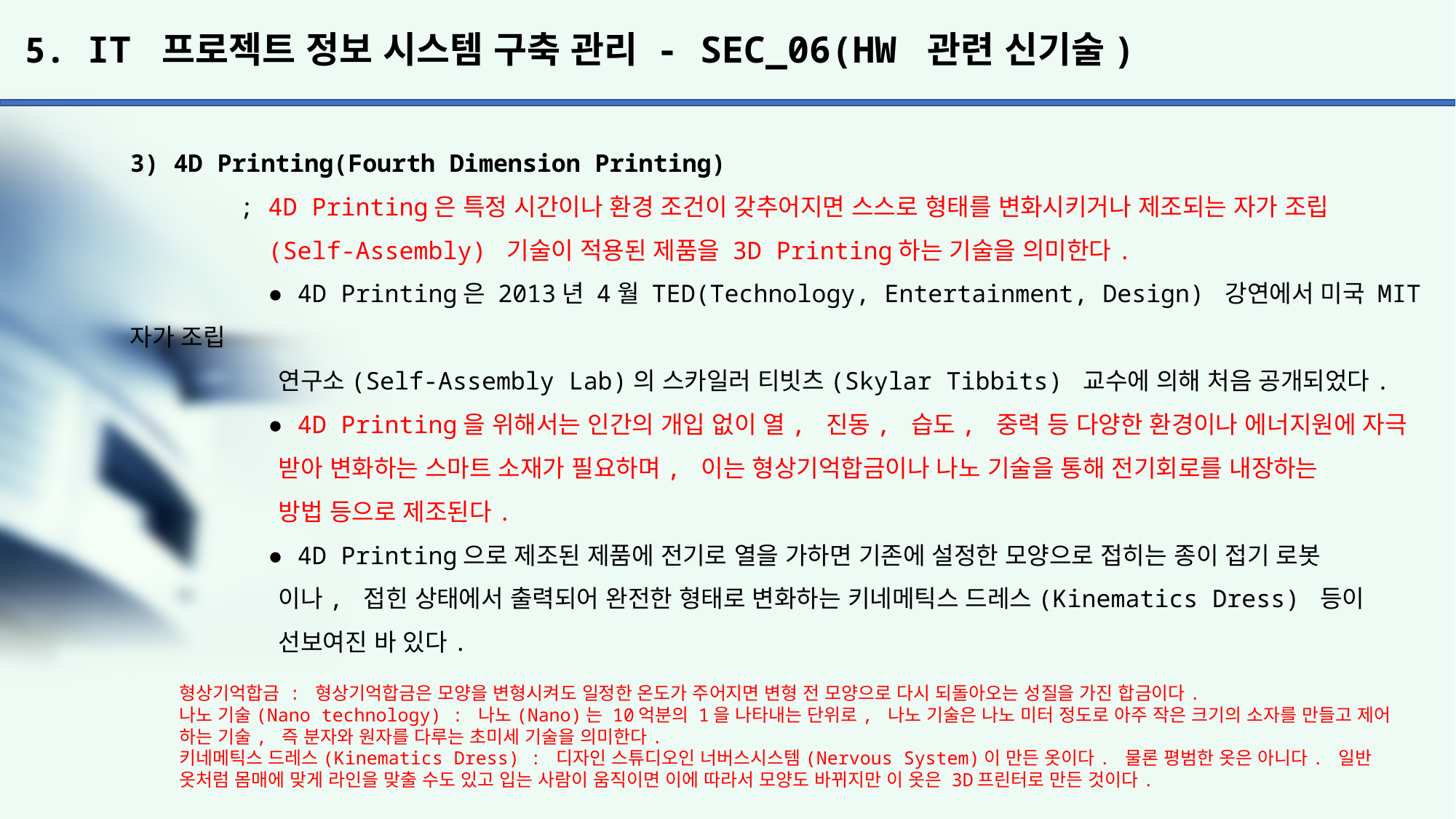

# 5. IT 프로젝트 정보 시스템 구축 관리 - SEC_06(HW 관련 신기술)
3) 4D Printing(Fourth Dimension Printing)
	; 4D Printing은 특정 시간이나 환경 조건이 갖추어지면 스스로 형태를 변화시키거나 제조되는 자가 조립
	  (Self-Assembly) 기술이 적용된 제품을 3D Printing하는 기술을 의미한다.
	  ● 4D Printing은 2013년 4월 TED(Technology, Entertainment, Design) 강연에서 미국 MIT 자가 조립
	     연구소(Self-Assembly Lab)의 스카일러 티빗츠(Skylar Tibbits) 교수에 의해 처음 공개되었다.
	  ● 4D Printing을 위해서는 인간의 개입 없이 열, 진동, 습도, 중력 등 다양한 환경이나 에너지원에 자극
	     받아 변화하는 스마트 소재가 필요하며, 이는 형상기억합금이나 나노 기술을 통해 전기회로를 내장하는
	     방법 등으로 제조된다.
	  ● 4D Printing으로 제조된 제품에 전기로 열을 가하면 기존에 설정한 모양으로 접히는 종이 접기 로봇
	     이나, 접힌 상태에서 출력되어 완전한 형태로 변화하는 키네메틱스 드레스(Kinematics Dress) 등이
	     선보여진 바 있다.
형상기억합금 : 형상기억합금은 모양을 변형시켜도 일정한 온도가 주어지면 변형 전 모양으로 다시 되돌아오는 성질을 가진 합금이다.
나노 기술(Nano technology) : 나노(Nano)는 10억분의 1을 나타내는 단위로, 나노 기술은 나노 미터 정도로 아주 작은 크기의 소자를 만들고 제어 하는 기술, 즉 분자와 원자를 다루는 초미세 기술을 의미한다.
키네메틱스 드레스(Kinematics Dress) : 디자인 스튜디오인 너버스시스템(Nervous System)이 만든 옷이다. 물론 평범한 옷은 아니다. 일반 옷처럼 몸매에 맞게 라인을 맞출 수도 있고 입는 사람이 움직이면 이에 따라서 모양도 바뀌지만 이 옷은 3D프린터로 만든 것이다.